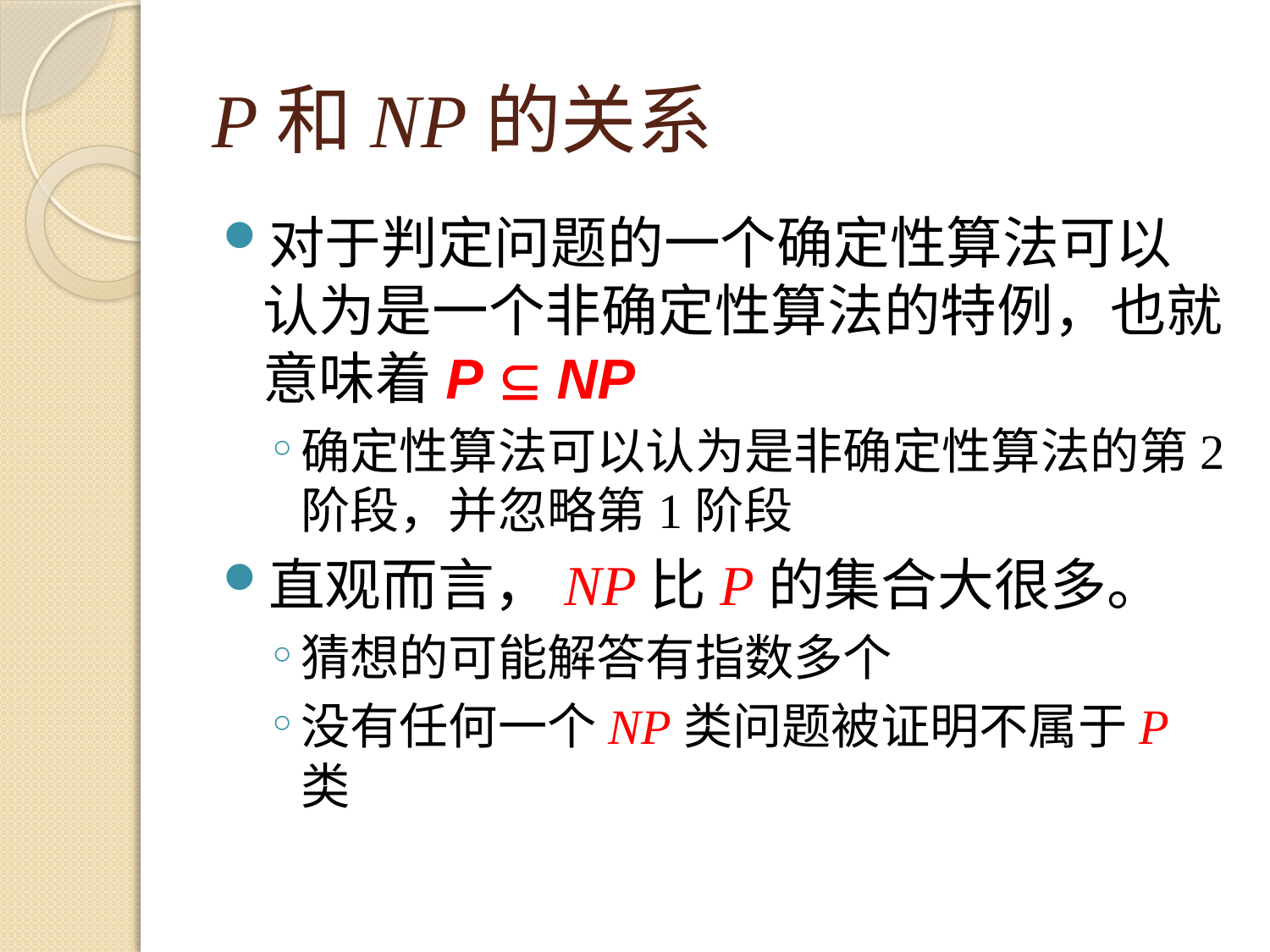

# P和NP的关系
对于判定问题的一个确定性算法可以认为是一个非确定性算法的特例，也就意味着P ⊆ NP
确定性算法可以认为是非确定性算法的第2阶段，并忽略第1阶段
直观而言，NP比P的集合大很多。
猜想的可能解答有指数多个
没有任何一个NP类问题被证明不属于P类